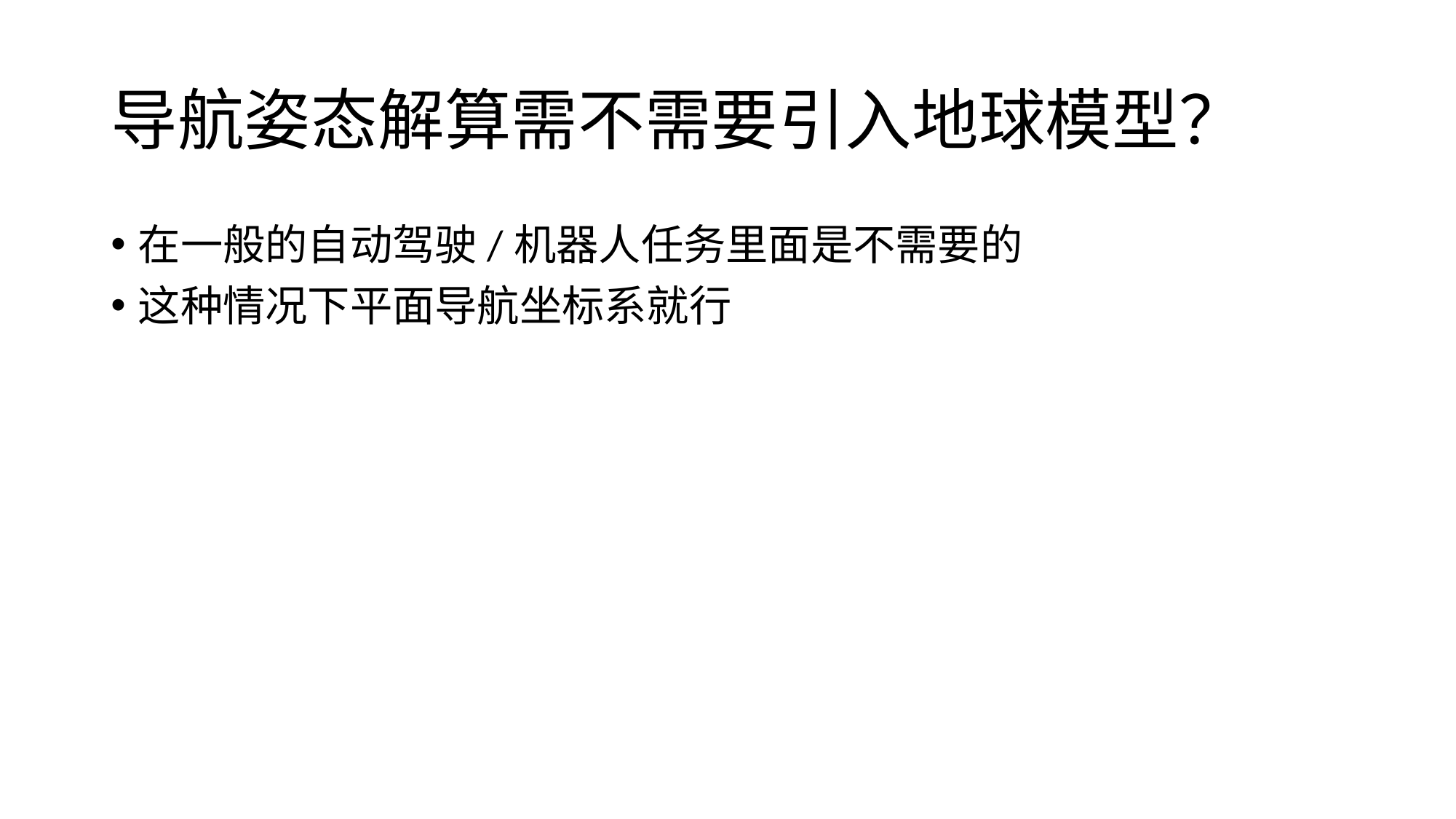

# 导航姿态解算需不需要引入地球模型？
在一般的自动驾驶/机器人任务里面是不需要的
这种情况下平面导航坐标系就行